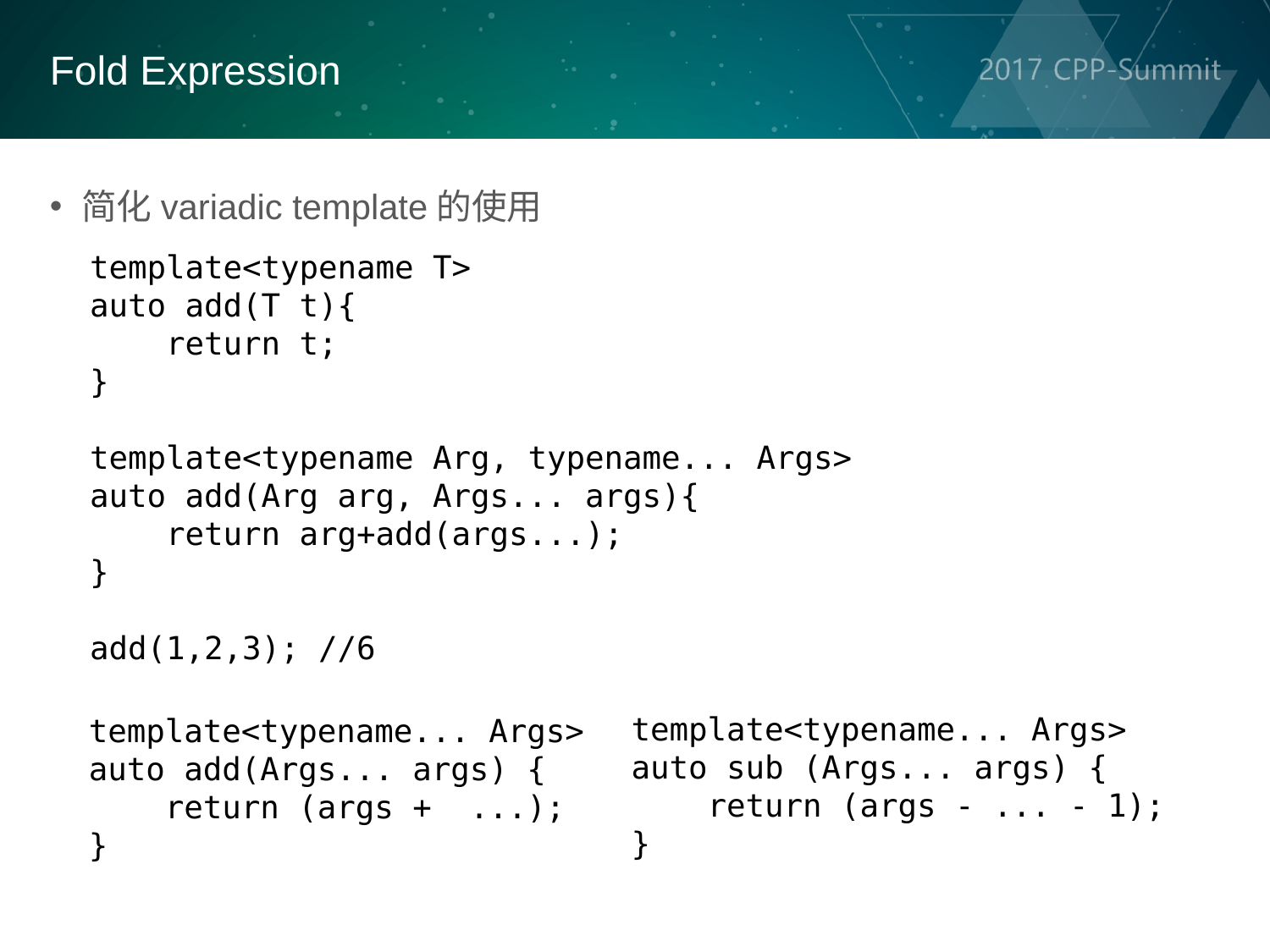

Fold Expression
简化variadic template的使用

template<typename T>
auto add(T t){
    return t;
}

template<typename Arg, typename... Args>
auto add(Arg arg, Args... args){
    return arg+add(args...);
}

add(1,2,3); //6
template<typename... Args>
auto sub (Args... args) {
    return (args - ... - 1);
}
template<typename... Args>
auto add(Args... args) {
    return (args +  ...);
}